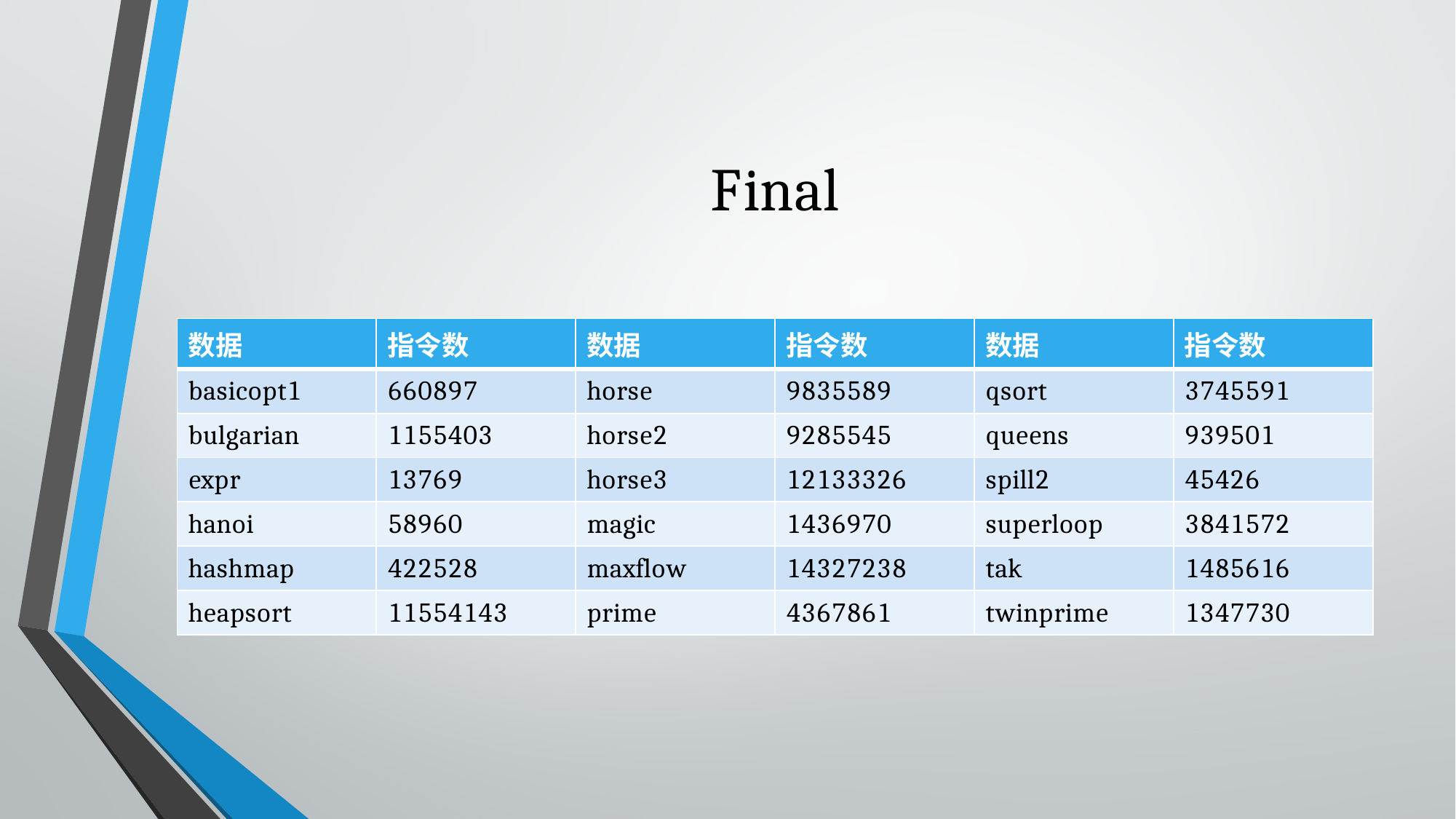

# Final
| 数据 | 指令数 | 数据 | 指令数 | 数据 | 指令数 |
| --- | --- | --- | --- | --- | --- |
| basicopt1 | 660897 | horse | 9835589 | qsort | 3745591 |
| bulgarian | 1155403 | horse2 | 9285545 | queens | 939501 |
| expr | 13769 | horse3 | 12133326 | spill2 | 45426 |
| hanoi | 58960 | magic | 1436970 | superloop | 3841572 |
| hashmap | 422528 | maxflow | 14327238 | tak | 1485616 |
| heapsort | 11554143 | prime | 4367861 | twinprime | 1347730 |